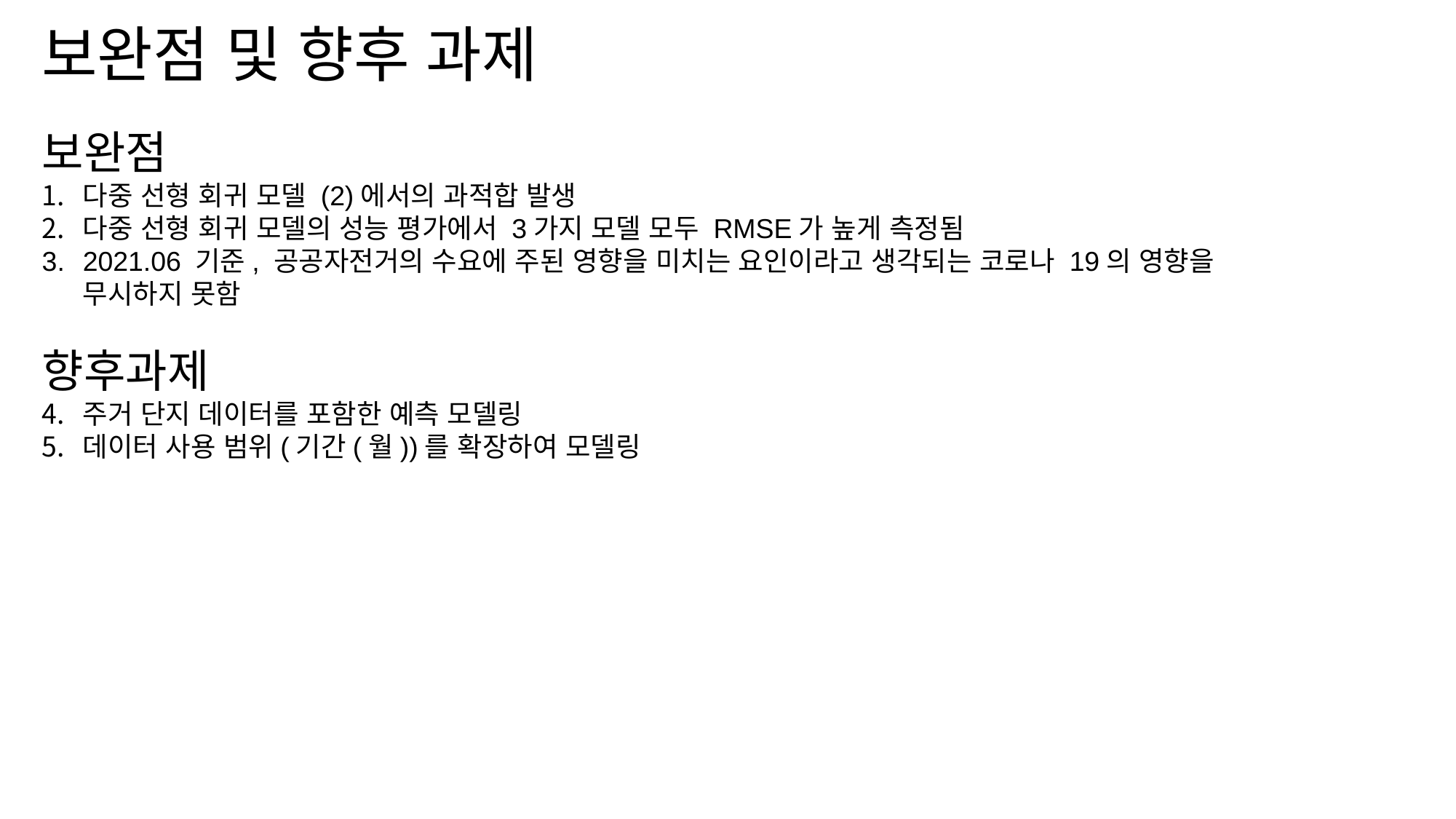

보완점 및 향후 과제
보완점
다중 선형 회귀 모델 (2)에서의 과적합 발생
다중 선형 회귀 모델의 성능 평가에서 3가지 모델 모두 RMSE가 높게 측정됨
2021.06 기준, 공공자전거의 수요에 주된 영향을 미치는 요인이라고 생각되는 코로나 19의 영향을 무시하지 못함

향후과제
주거 단지 데이터를 포함한 예측 모델링
데이터 사용 범위(기간(월))를 확장하여 모델링